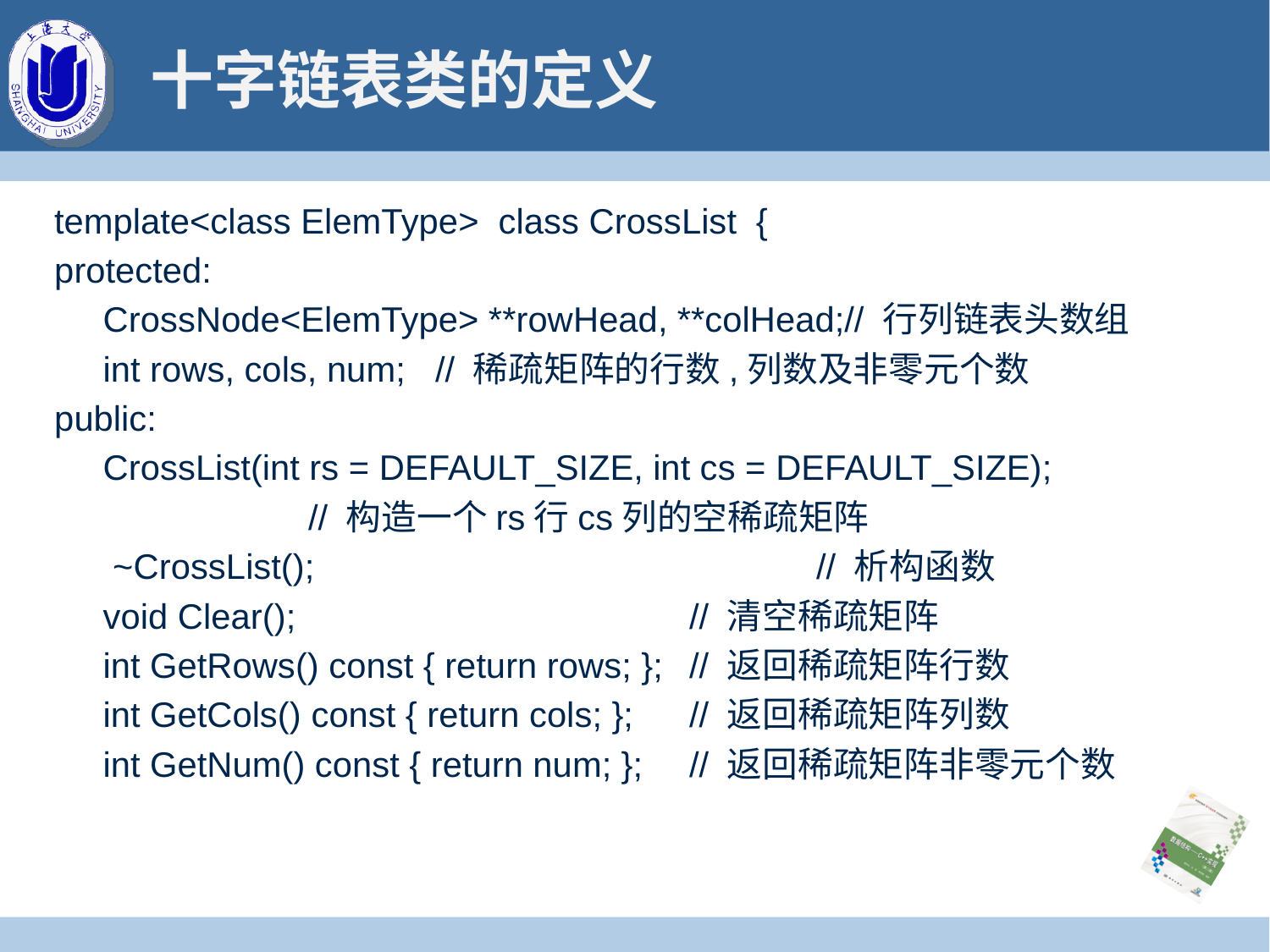

# 十字链表类的定义
template<class ElemType>  class CrossList  {
protected:
     CrossNode<ElemType> **rowHead, **colHead;// 行列链表头数组
     int rows, cols, num;	// 稀疏矩阵的行数,列数及非零元个数
public:
     CrossList(int rs = DEFAULT_SIZE, int cs = DEFAULT_SIZE);
		// 构造一个rs行cs列的空稀疏矩阵
      ~CrossList();				// 析构函数
     void Clear();				// 清空稀疏矩阵
     int GetRows() const { return rows; };	// 返回稀疏矩阵行数
     int GetCols() const { return cols; };	// 返回稀疏矩阵列数
     int GetNum() const { return num; };	// 返回稀疏矩阵非零元个数